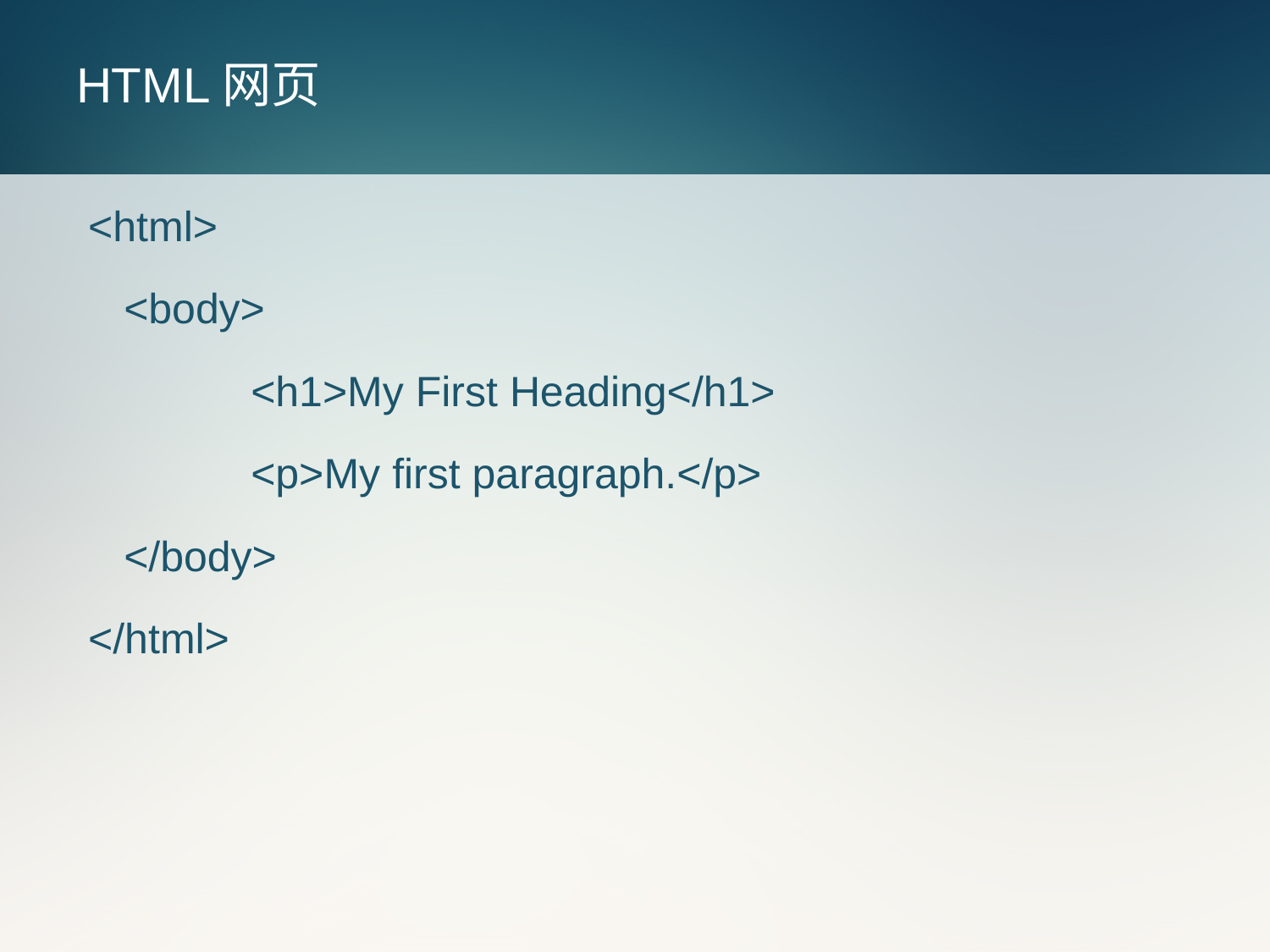

# HTML网页
<html>
	<body>
		<h1>My First Heading</h1>
		<p>My first paragraph.</p>
	</body>
</html>